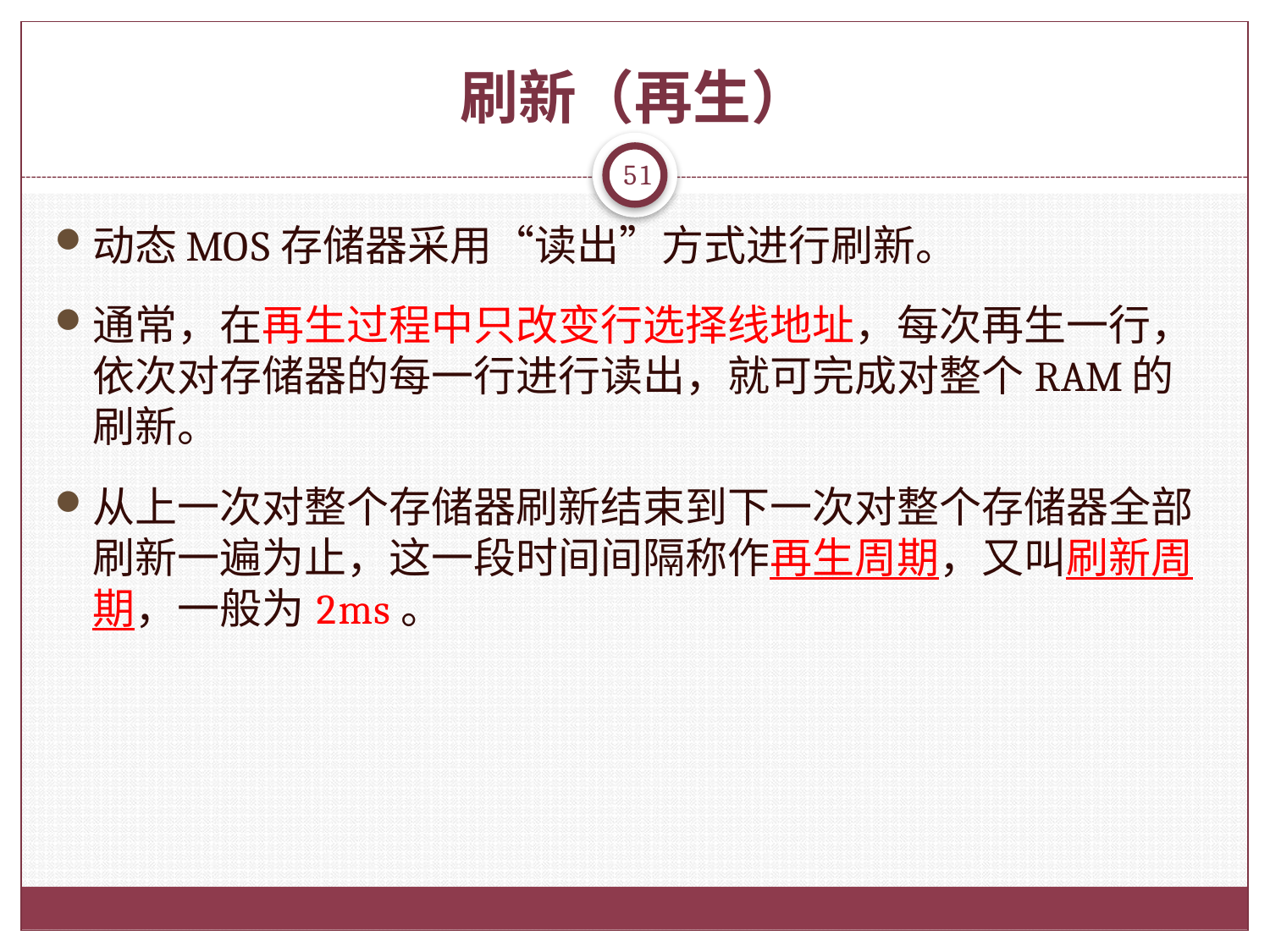

# 刷新（再生）
51
动态MOS存储器采用“读出”方式进行刷新。
通常，在再生过程中只改变行选择线地址，每次再生一行，依次对存储器的每一行进行读出，就可完成对整个RAM的刷新。
从上一次对整个存储器刷新结束到下一次对整个存储器全部刷新一遍为止，这一段时间间隔称作再生周期，又叫刷新周期，一般为2ms。